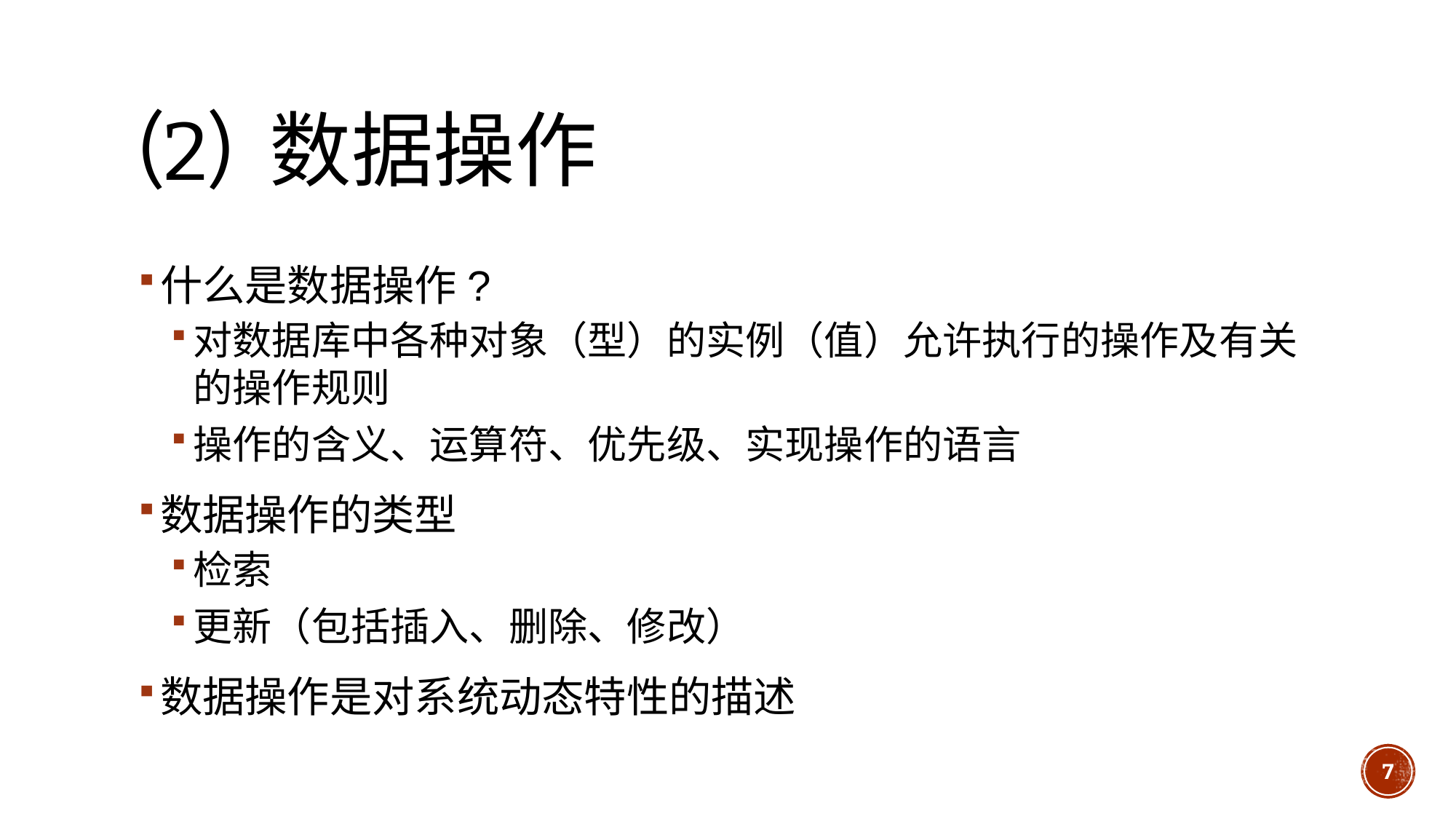

# (2) 数据操作
什么是数据操作?
对数据库中各种对象（型）的实例（值）允许执行的操作及有关的操作规则
操作的含义、运算符、优先级、实现操作的语言
数据操作的类型
检索
更新（包括插入、删除、修改）
数据操作是对系统动态特性的描述

7